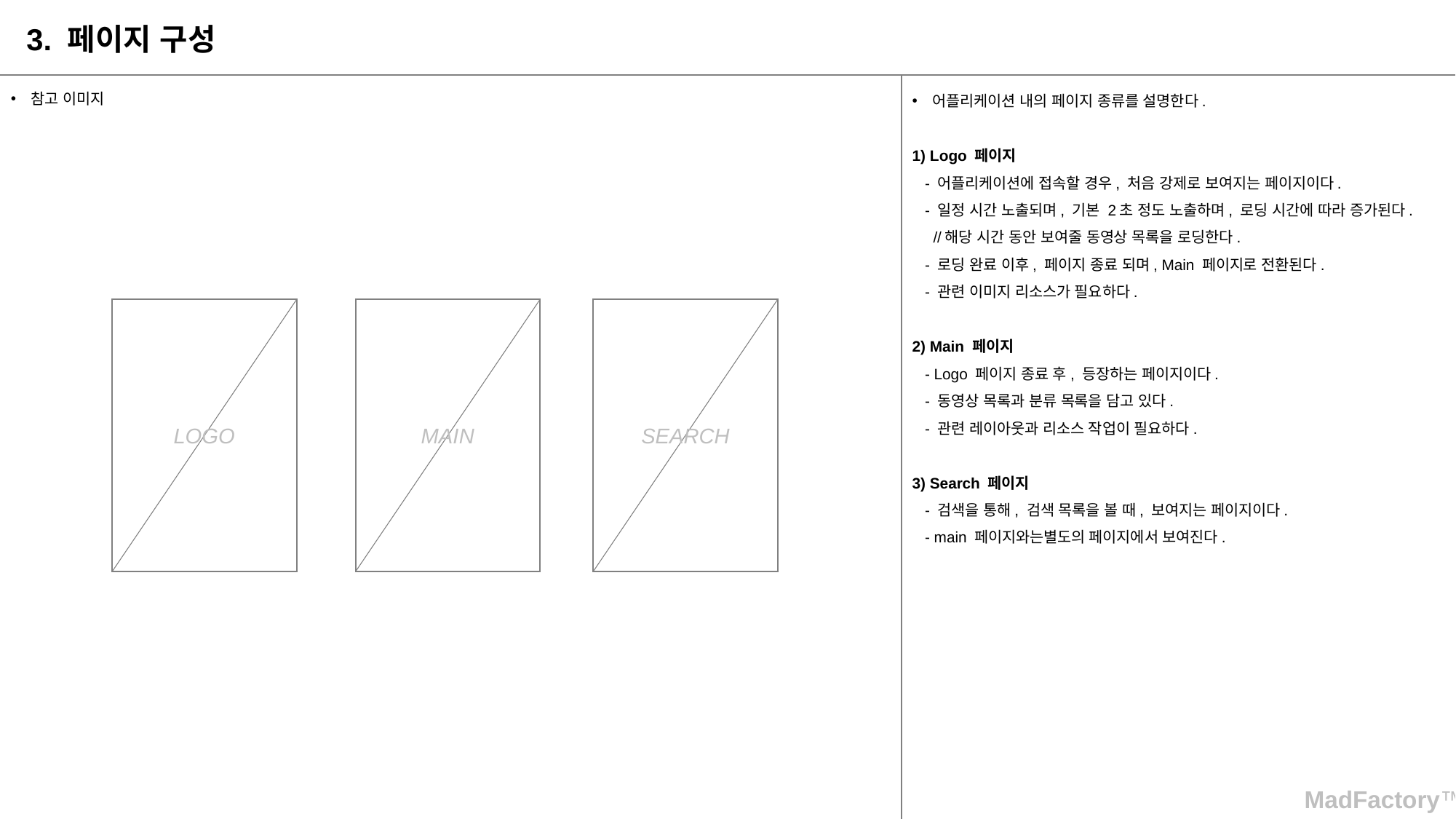

3. 페이지 구성
참고 이미지
어플리케이션 내의 페이지 종류를 설명한다.

1) Logo 페이지
   - 어플리케이션에 접속할 경우, 처음 강제로 보여지는 페이지이다.
   - 일정 시간 노출되며, 기본 2초 정도 노출하며, 로딩 시간에 따라 증가된다.
     //해당 시간 동안 보여줄 동영상 목록을 로딩한다.
   - 로딩 완료 이후, 페이지 종료 되며, Main 페이지로 전환된다.
   - 관련 이미지 리소스가 필요하다.

2) Main 페이지
   - Logo 페이지 종료 후, 등장하는 페이지이다.
   - 동영상 목록과 분류 목록을 담고 있다.
   - 관련 레이아웃과 리소스 작업이 필요하다.

3) Search 페이지
   - 검색을 통해, 검색 목록을 볼 때, 보여지는 페이지이다.
   - main 페이지와는별도의 페이지에서 보여진다.

LOGO
MAIN
SEARCH
MadFactory™